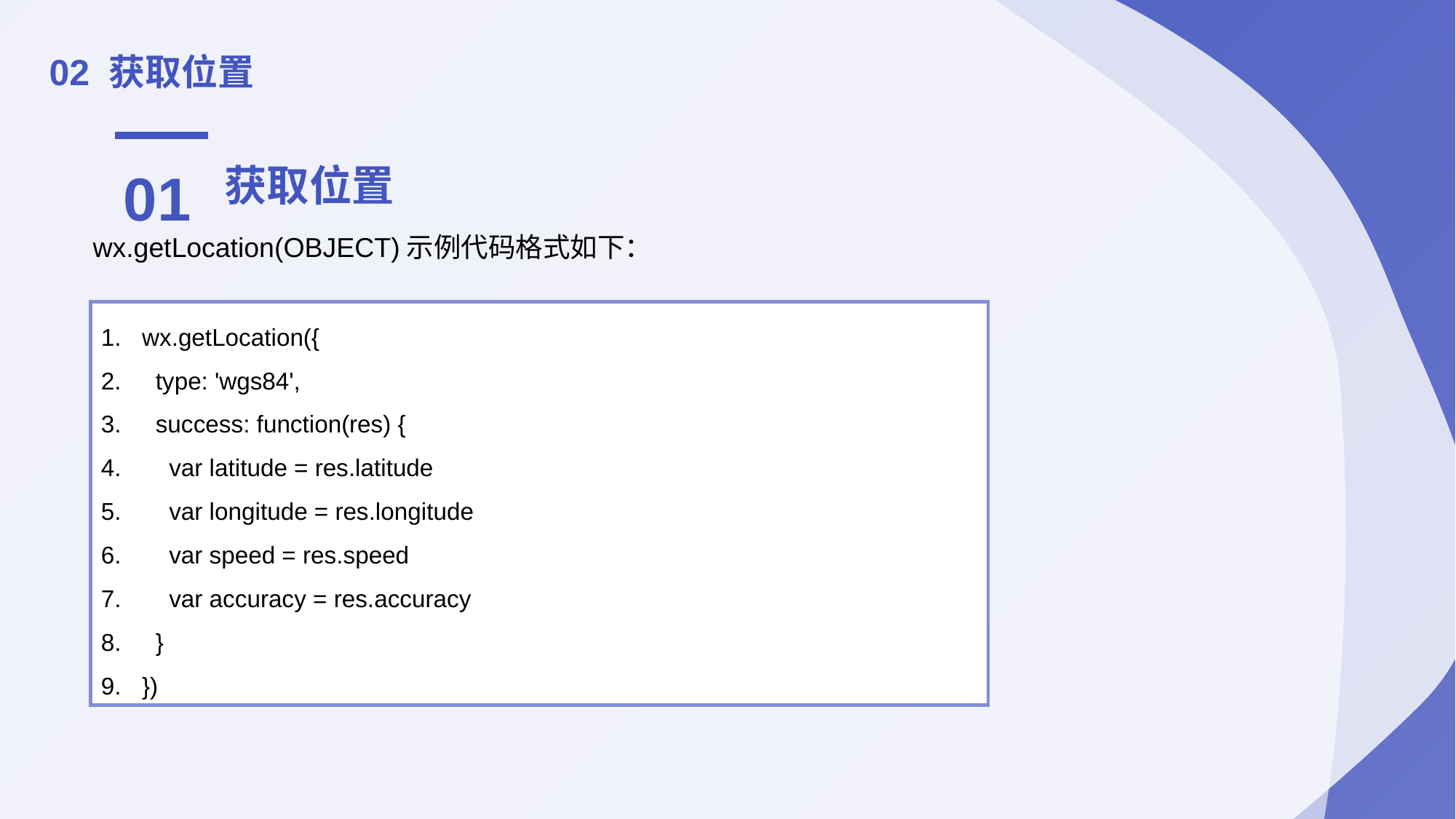

02 获取位置
01

获取位置
wx.getLocation(OBJECT)示例代码格式如下：

wx.getLocation({
  type: 'wgs84',
  success: function(res) {
    var latitude = res.latitude
    var longitude = res.longitude
    var speed = res.speed
    var accuracy = res.accuracy
  }
})